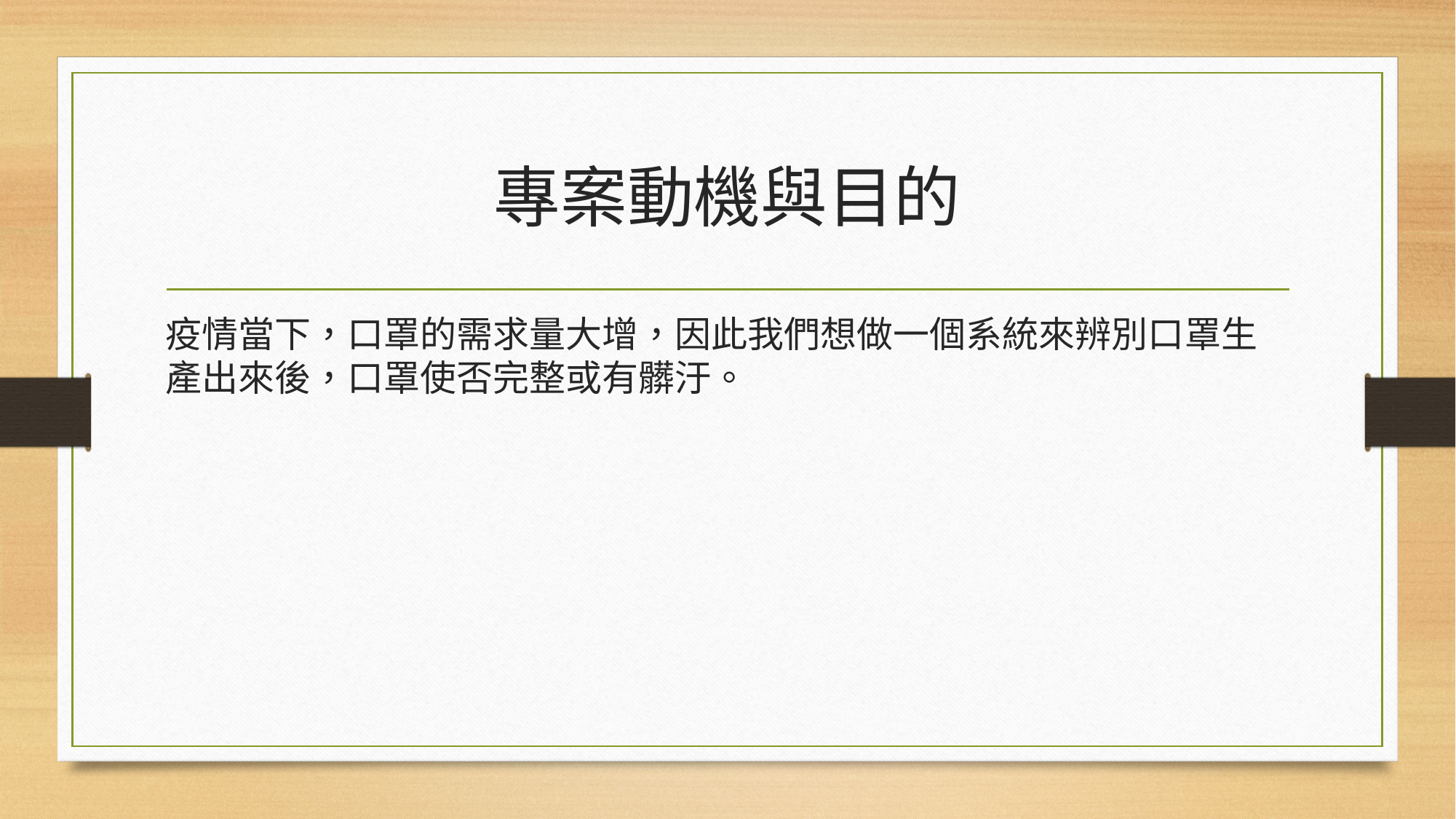

# 專案動機與目的
疫情當下，口罩的需求量大增，因此我們想做一個系統來辨別口罩生產出來後，口罩使否完整或有髒汙。